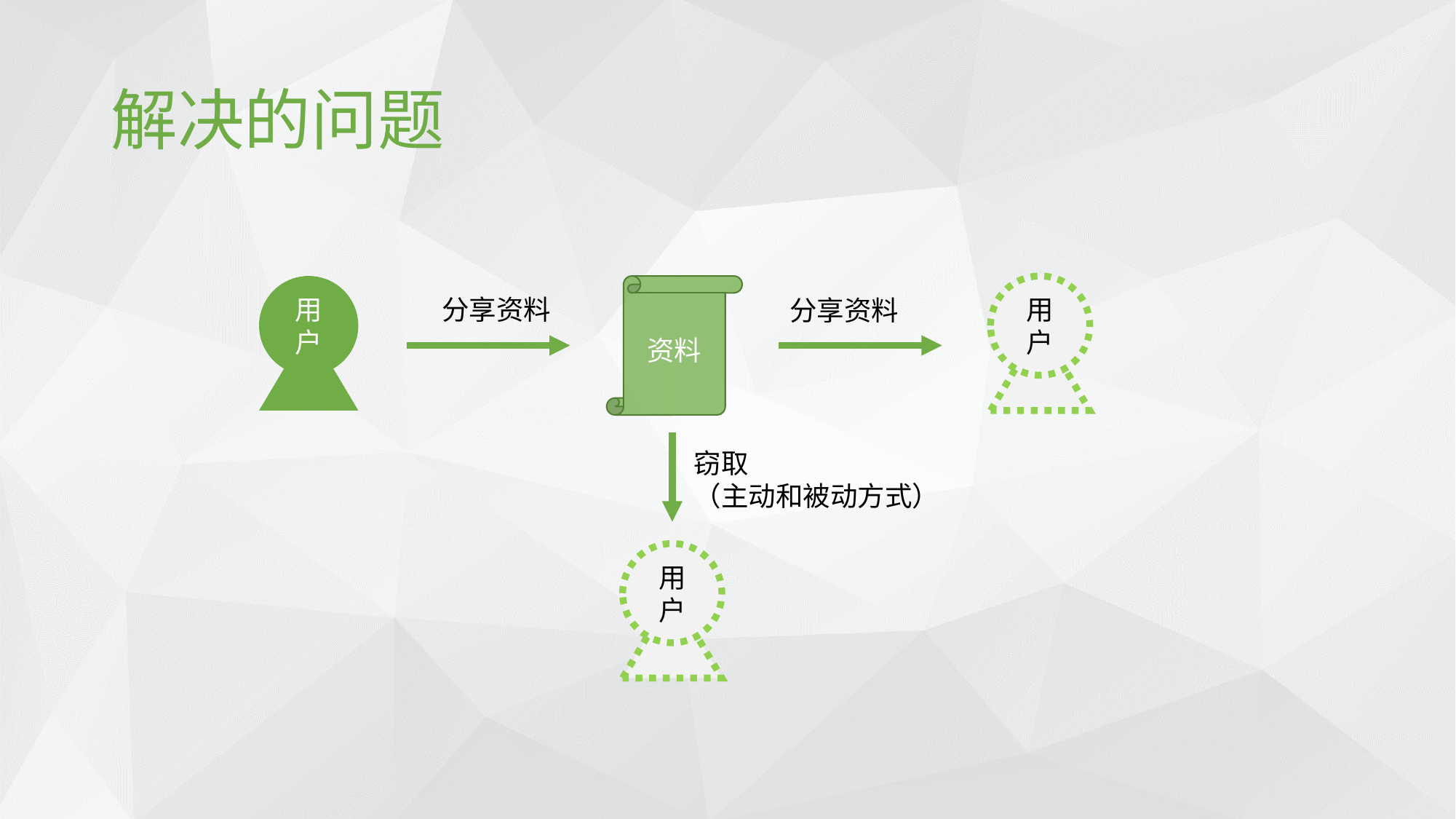

# 解决的问题
用户

资料
用户

分享资料
分享资料
窃取
（主动和被动方式）
用户